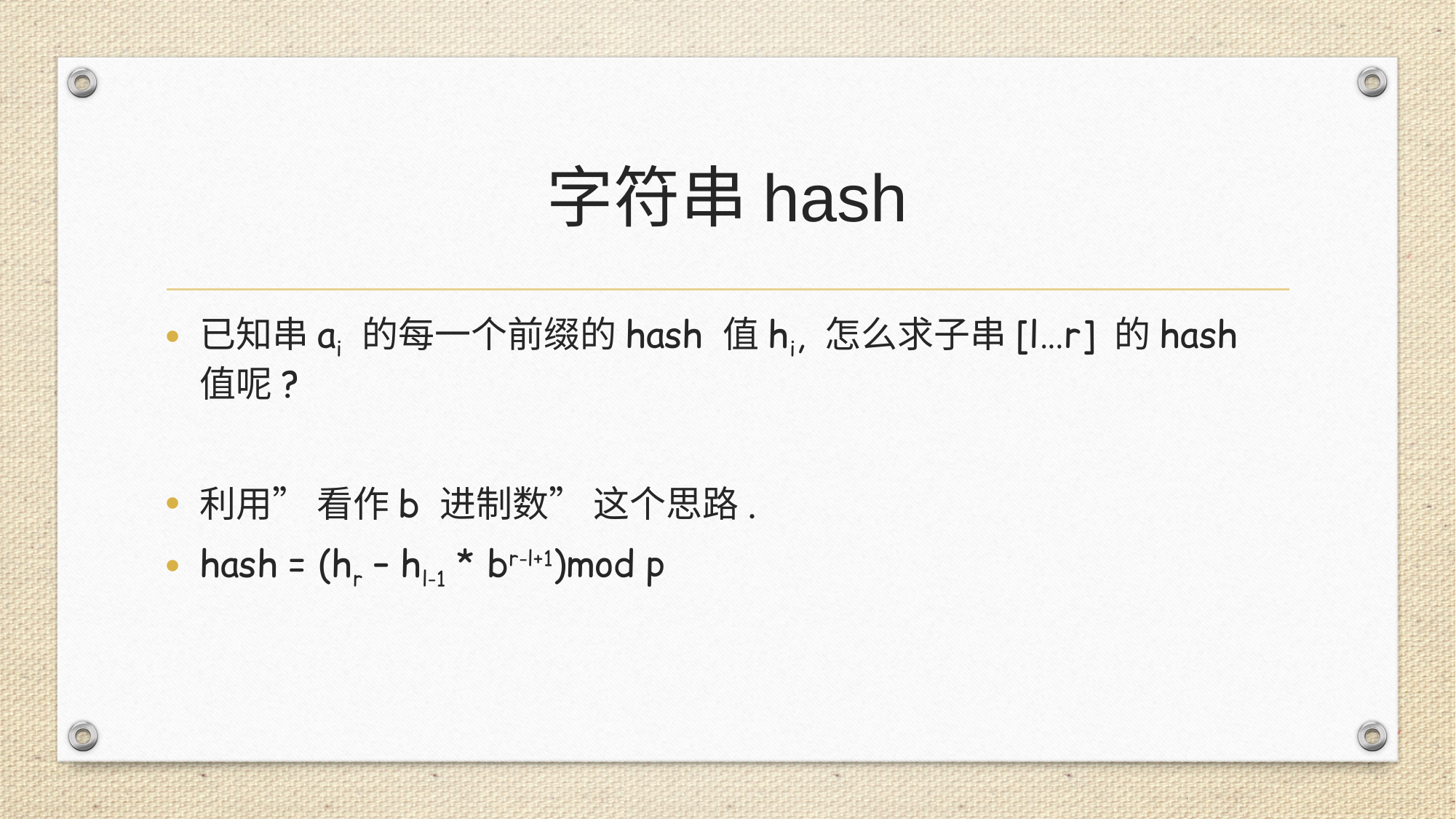

# 字符串hash
已知串ai 的每一个前缀的hash 值hi, 怎么求子串[l…r] 的hash 值呢?

利用” 看作b 进制数” 这个思路.
hash = (hr – hl-1 * br-l+1)mod p